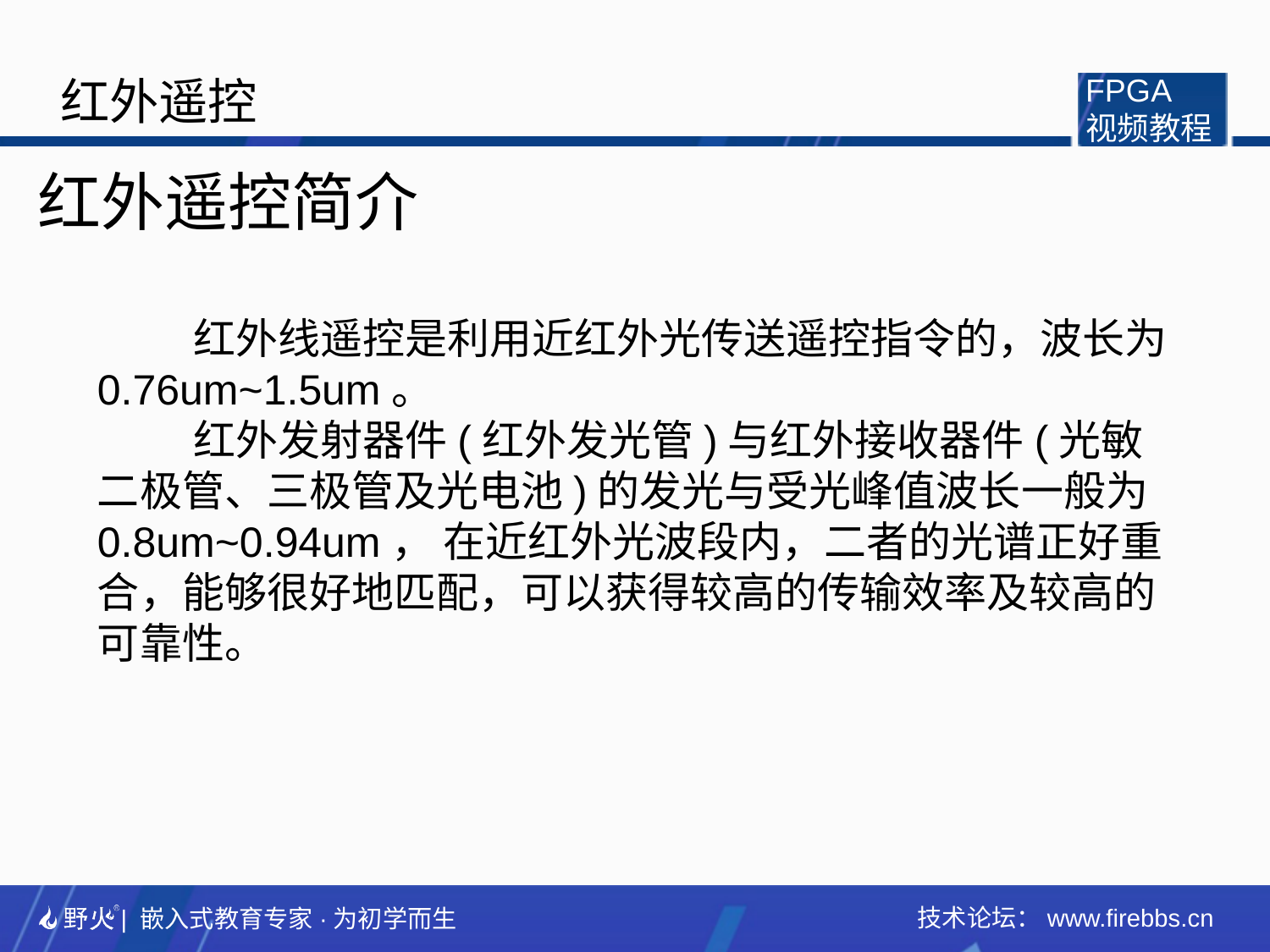

红外遥控
FPGA
视频教程
红外遥控简介
         红外线遥控是利用近红外光传送遥控指令的，波长为 0.76um~1.5um。
         红外发射器件(红外发光管)与红外接收器件(光敏二极管、三极管及光电池)的发光与受光峰值波长一般为 0.8um~0.94um， 在近红外光波段内，二者的光谱正好重合，能够很好地匹配，可以获得较高的传输效率及较高的可靠性。